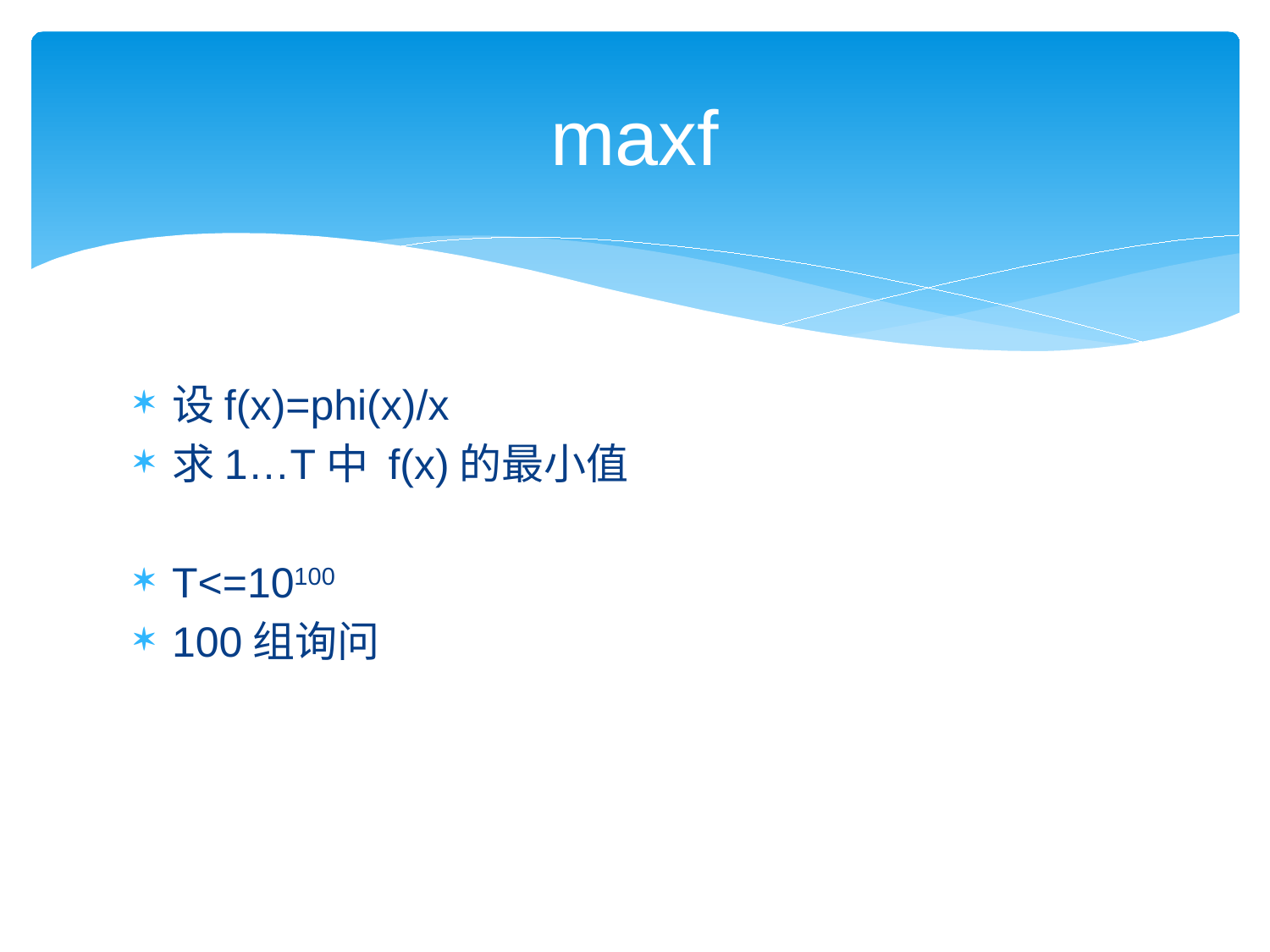

# maxf
设f(x)=phi(x)/x
求1…T中 f(x)的最小值

T<=10100
100组询问